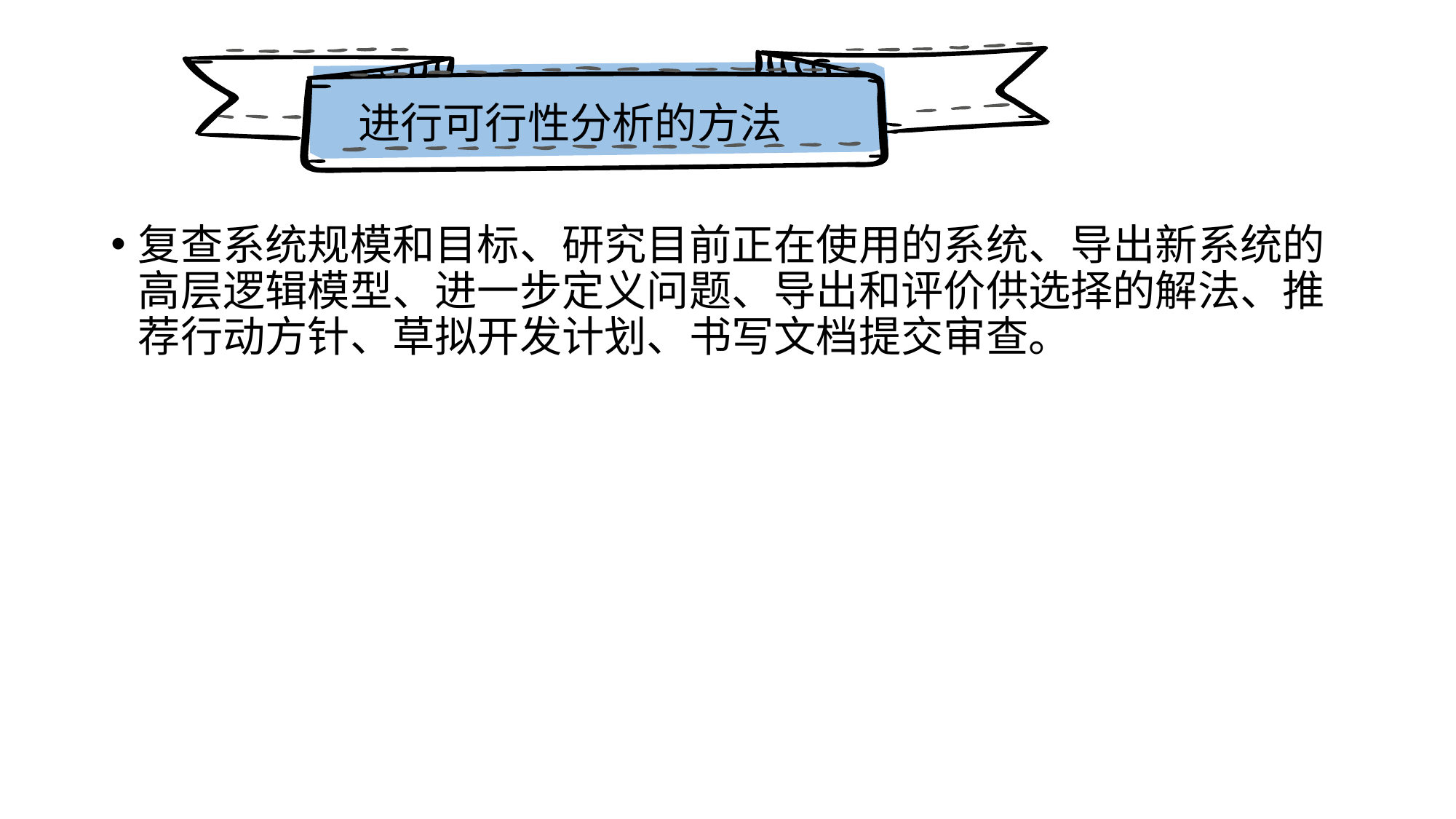

进行可行性分析的方法
复查系统规模和目标、研究目前正在使用的系统、导出新系统的高层逻辑模型、进一步定义问题、导出和评价供选择的解法、推荐行动方针、草拟开发计划、书写文档提交审查。